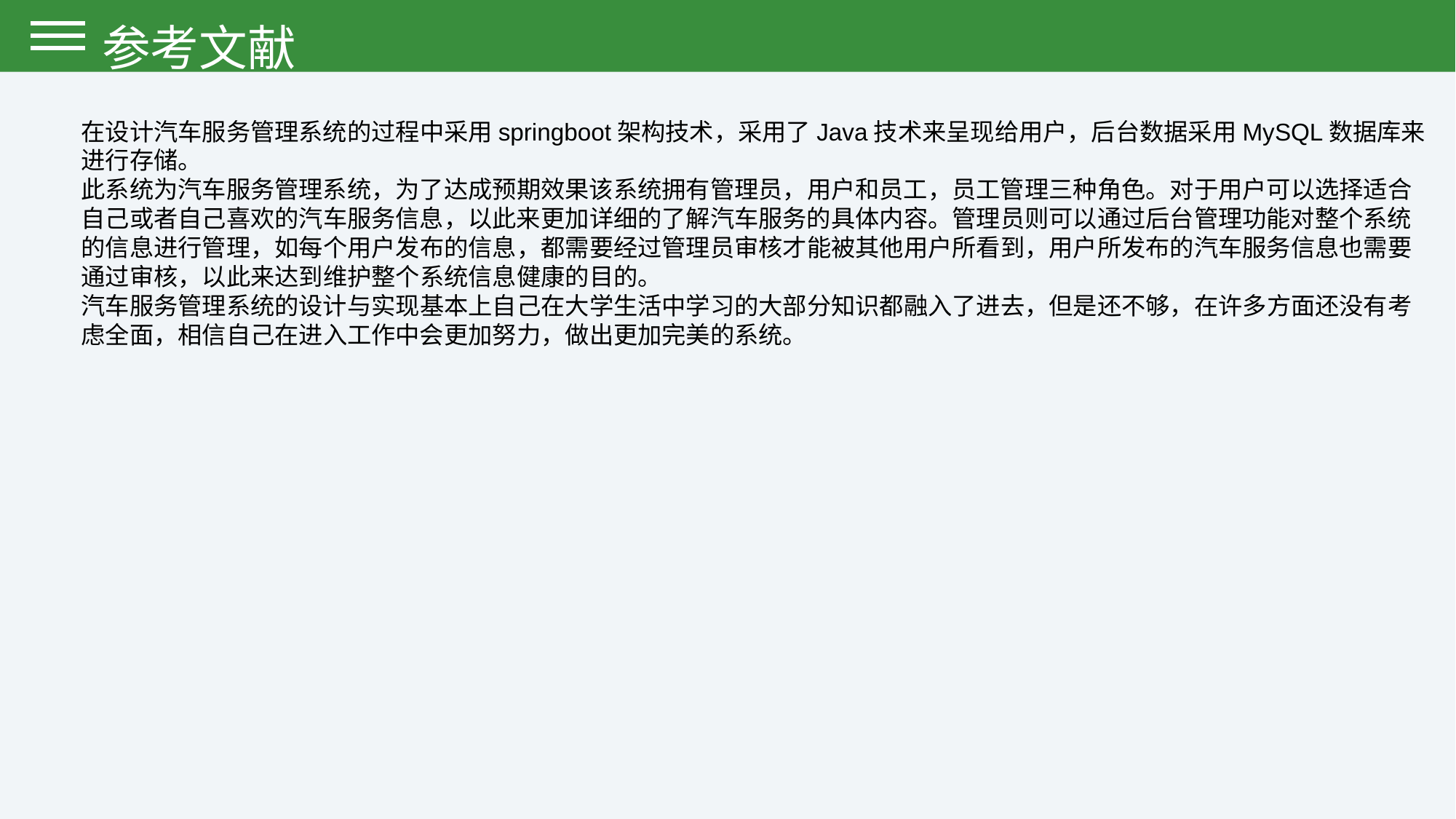

参考文献
在设计汽车服务管理系统的过程中采用springboot架构技术，采用了Java技术来呈现给用户，后台数据采用MySQL数据库来进行存储。
此系统为汽车服务管理系统，为了达成预期效果该系统拥有管理员，用户和员工，员工管理三种角色。对于用户可以选择适合自己或者自己喜欢的汽车服务信息，以此来更加详细的了解汽车服务的具体内容。管理员则可以通过后台管理功能对整个系统的信息进行管理，如每个用户发布的信息，都需要经过管理员审核才能被其他用户所看到，用户所发布的汽车服务信息也需要通过审核，以此来达到维护整个系统信息健康的目的。
汽车服务管理系统的设计与实现基本上自己在大学生活中学习的大部分知识都融入了进去，但是还不够，在许多方面还没有考虑全面，相信自己在进入工作中会更加努力，做出更加完美的系统。